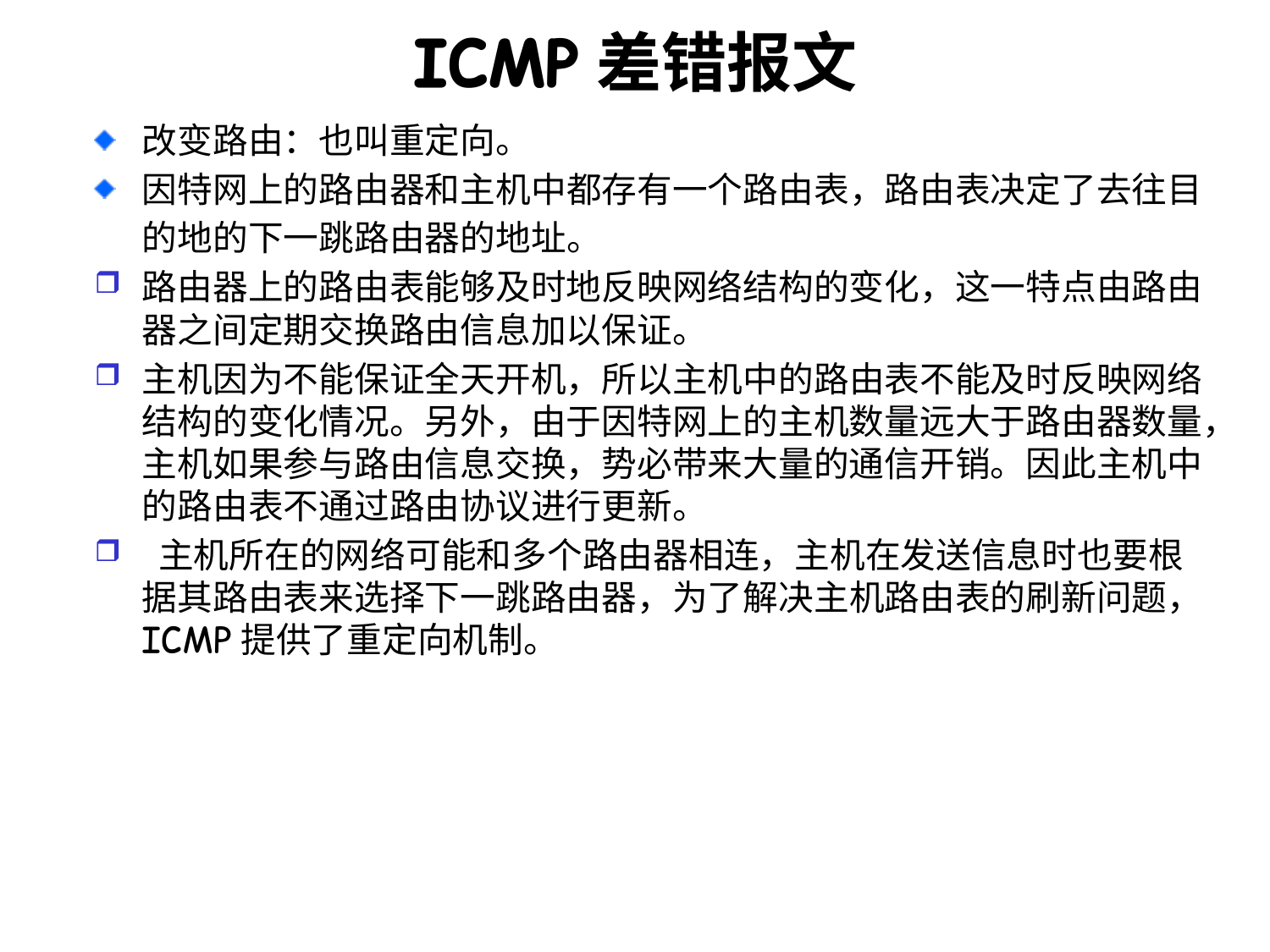

# ICMP差错报文
改变路由：也叫重定向。
因特网上的路由器和主机中都存有一个路由表，路由表决定了去往目的地的下一跳路由器的地址。
路由器上的路由表能够及时地反映网络结构的变化，这一特点由路由器之间定期交换路由信息加以保证。
主机因为不能保证全天开机，所以主机中的路由表不能及时反映网络结构的变化情况。另外，由于因特网上的主机数量远大于路由器数量，主机如果参与路由信息交换，势必带来大量的通信开销。因此主机中的路由表不通过路由协议进行更新。
 主机所在的网络可能和多个路由器相连，主机在发送信息时也要根据其路由表来选择下一跳路由器，为了解决主机路由表的刷新问题，ICMP提供了重定向机制。